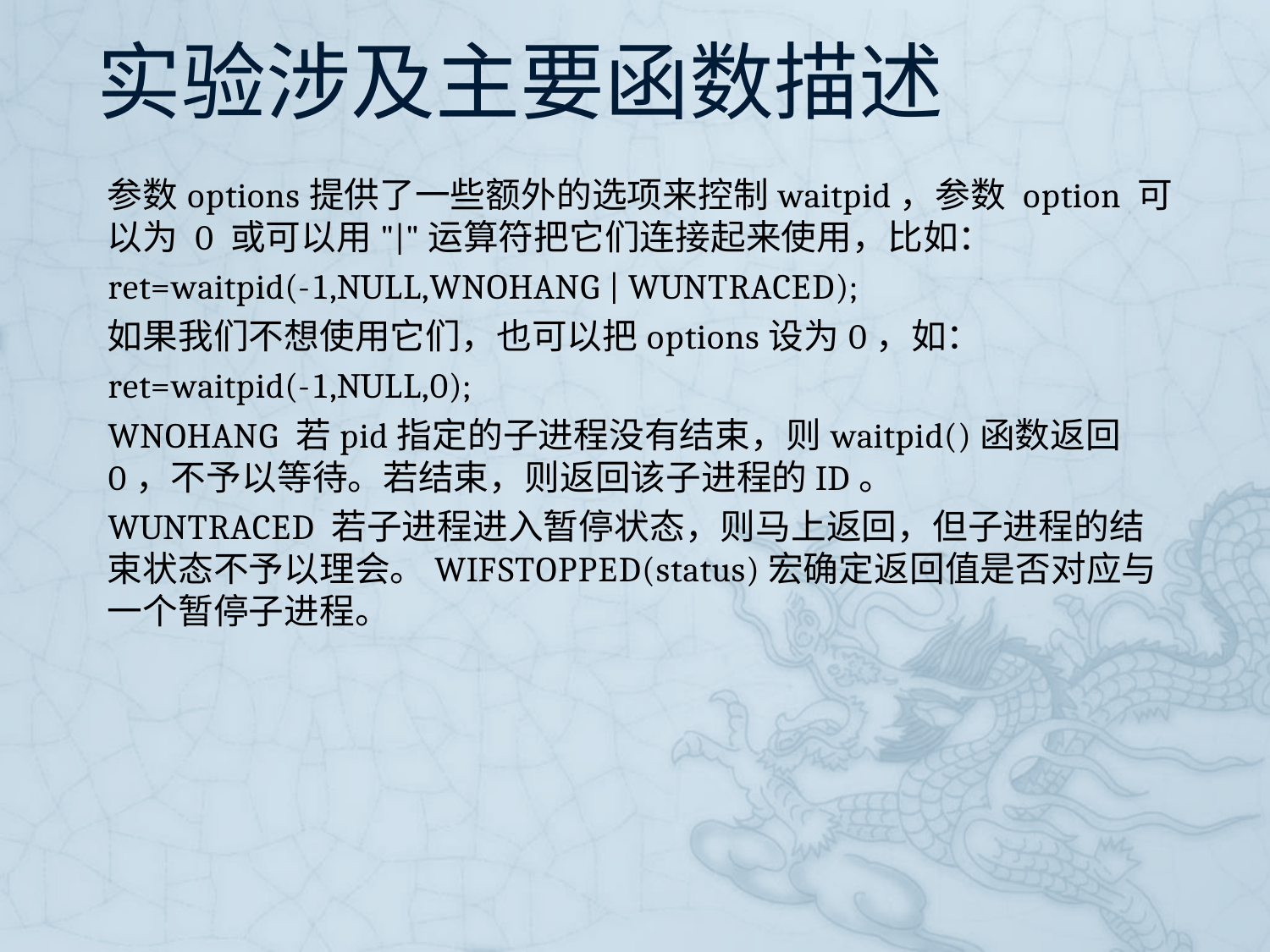

# 实验涉及主要函数描述
参数options提供了一些额外的选项来控制waitpid，参数 option 可以为 0 或可以用"|"运算符把它们连接起来使用，比如：
ret=waitpid(-1,NULL,WNOHANG | WUNTRACED);
如果我们不想使用它们，也可以把options设为0，如：
ret=waitpid(-1,NULL,0);
WNOHANG 若pid指定的子进程没有结束，则waitpid()函数返回0，不予以等待。若结束，则返回该子进程的ID。
WUNTRACED 若子进程进入暂停状态，则马上返回，但子进程的结束状态不予以理会。WIFSTOPPED(status)宏确定返回值是否对应与一个暂停子进程。